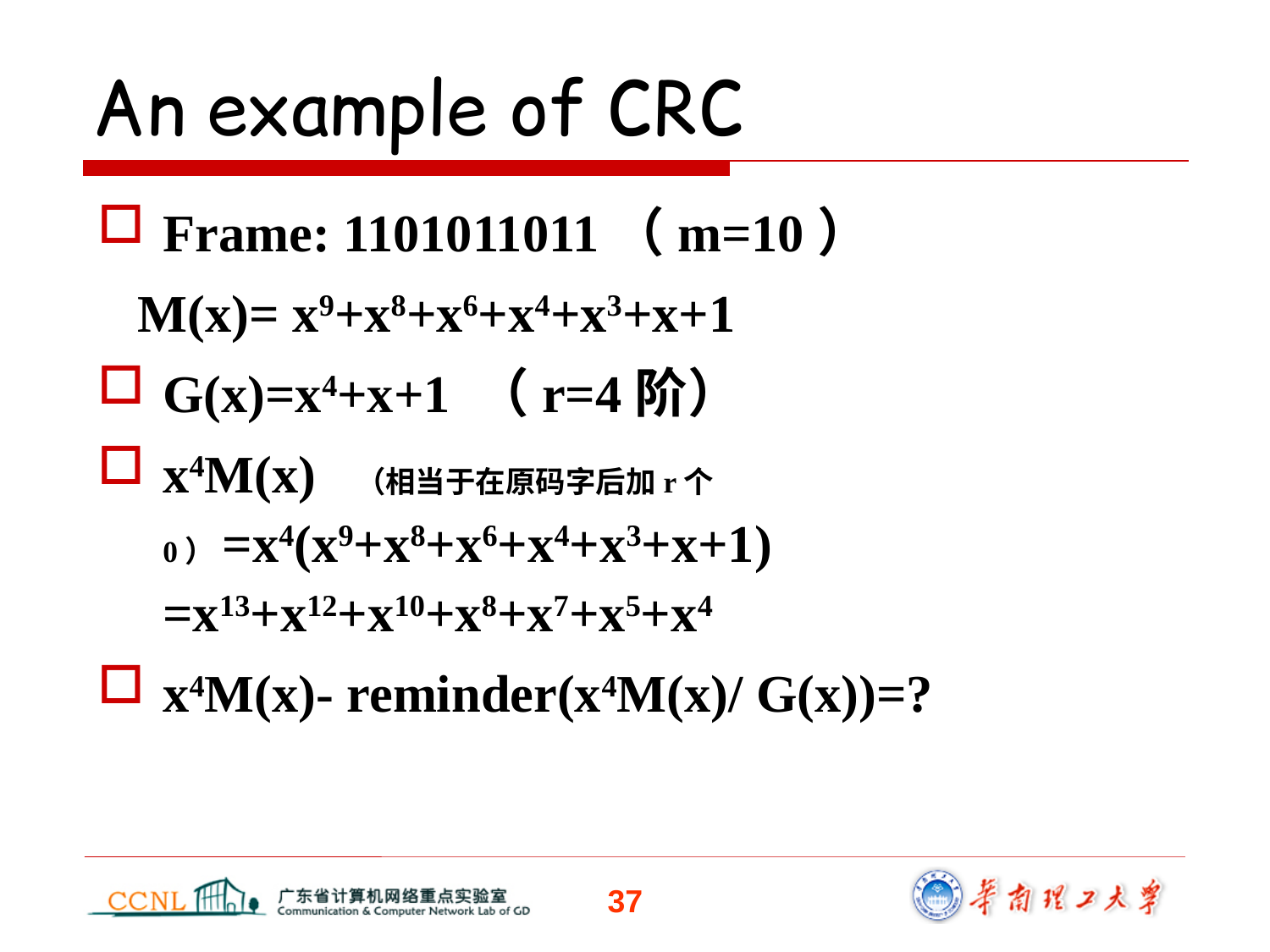

An example of CRC
Frame: 1101011011（m=10）
   M(x)= x9+x8+x6+x4+x3+x+1
G(x)=x4+x+1 （r=4阶）
x4M(x)  （相当于在原码字后加r个0）=x4(x9+x8+x6+x4+x3+x+1) =x13+x12+x10+x8+x7+x5+x4
x4M(x)- reminder(x4M(x)/ G(x))=?